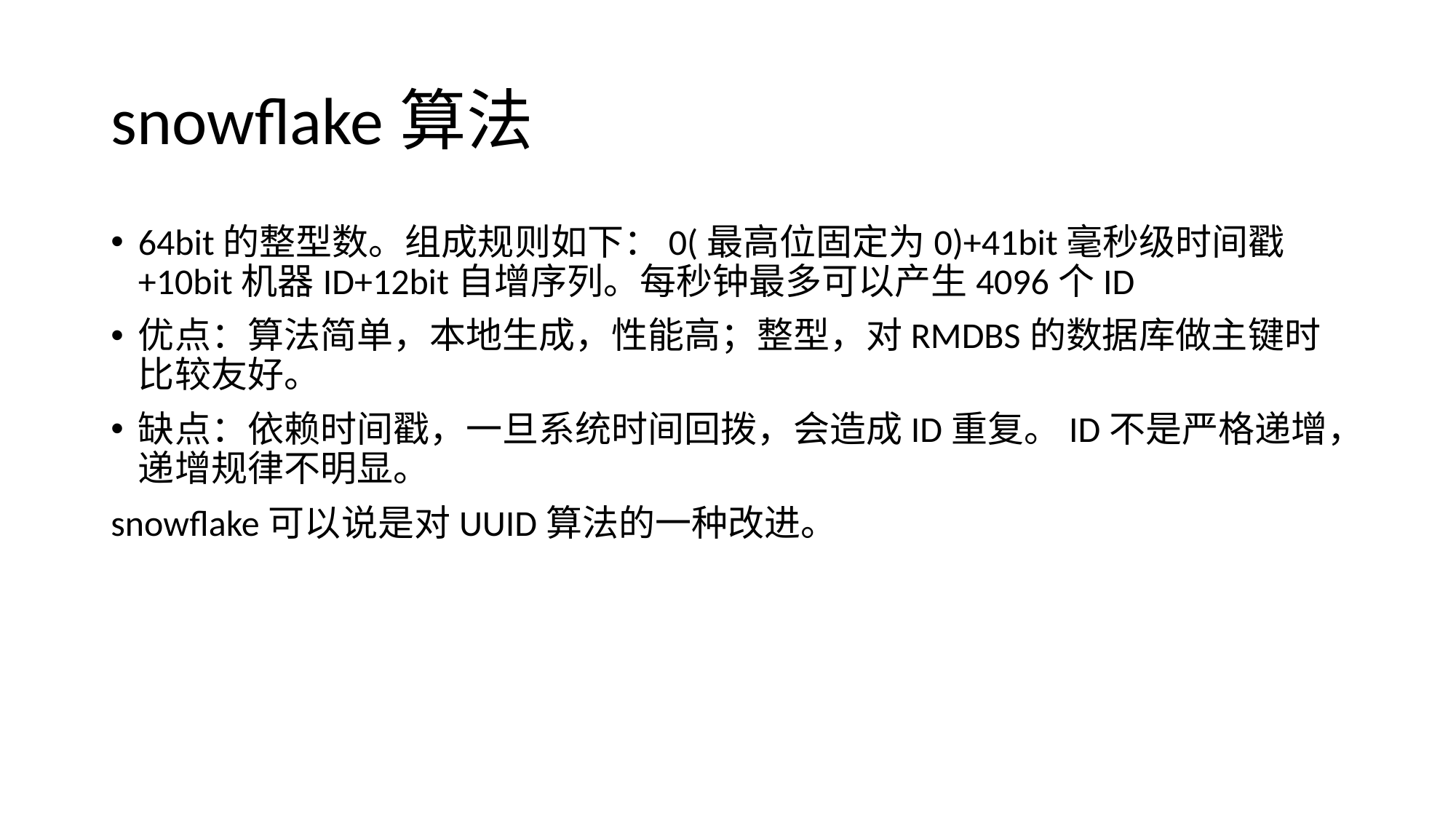

# snowflake算法
64bit的整型数。组成规则如下：0(最高位固定为0)+41bit毫秒级时间戳+10bit机器ID+12bit自增序列。每秒钟最多可以产生4096个ID
优点：算法简单，本地生成，性能高；整型，对RMDBS的数据库做主键时比较友好。
缺点：依赖时间戳，一旦系统时间回拨，会造成ID重复。ID不是严格递增，递增规律不明显。
snowflake可以说是对UUID算法的一种改进。